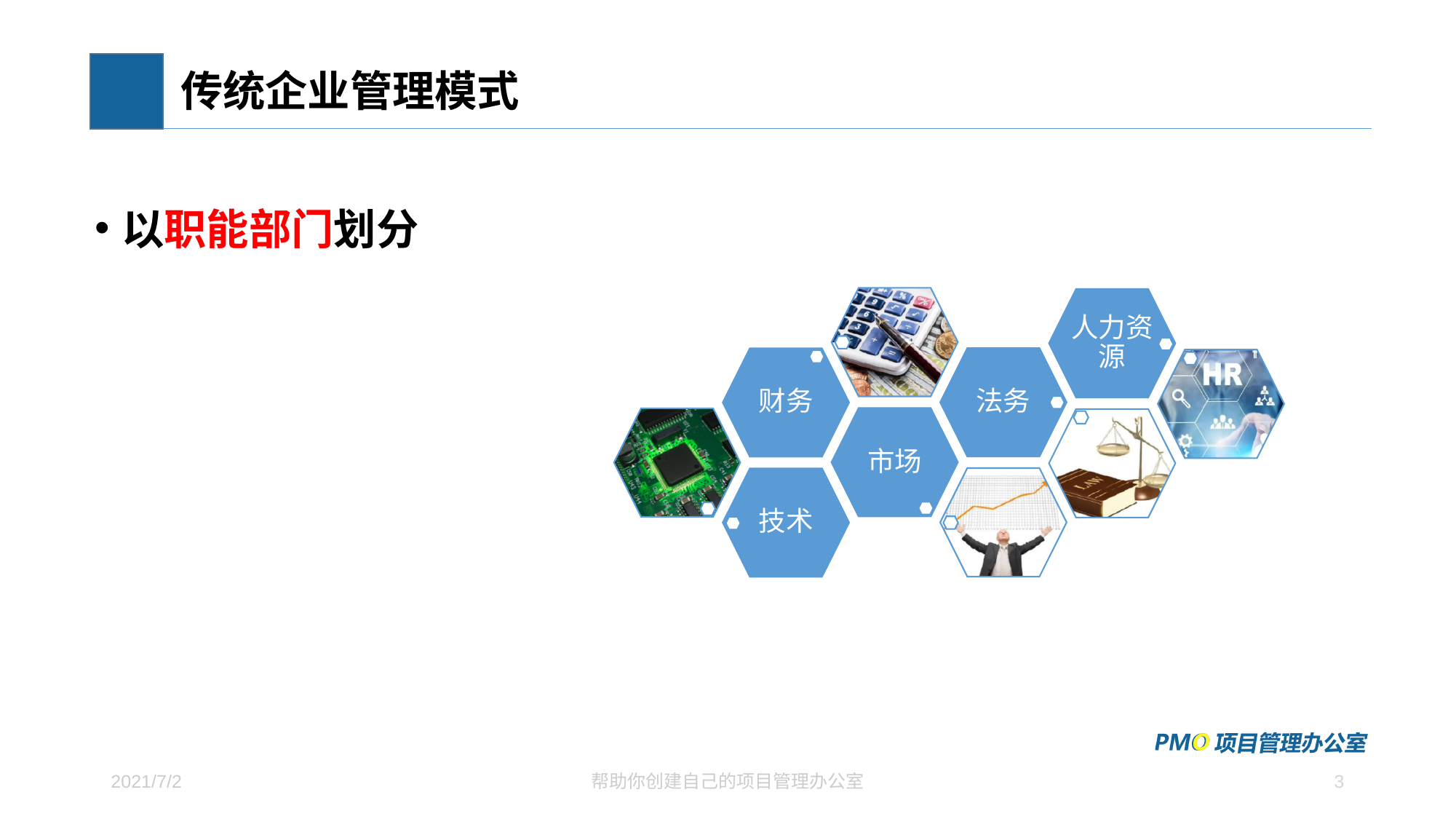

# 传统企业管理模式
以职能部门划分
技术
市场
财务
法务
人力资源
3
2021/7/2
帮助你创建自己的项目管理办公室